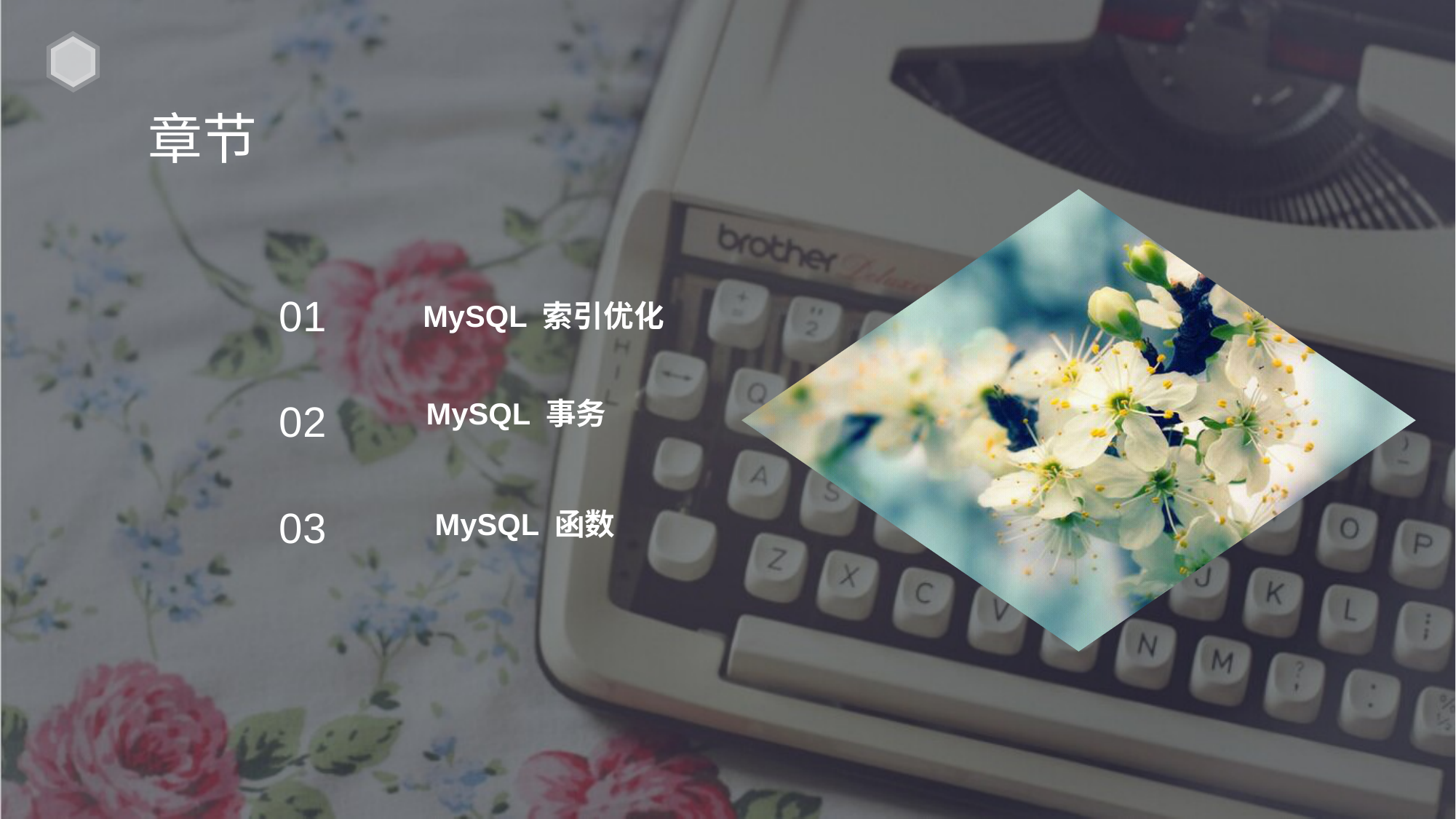

章节

01
MySQL 索引优化
02
MySQL 事务
03
MySQL 函数